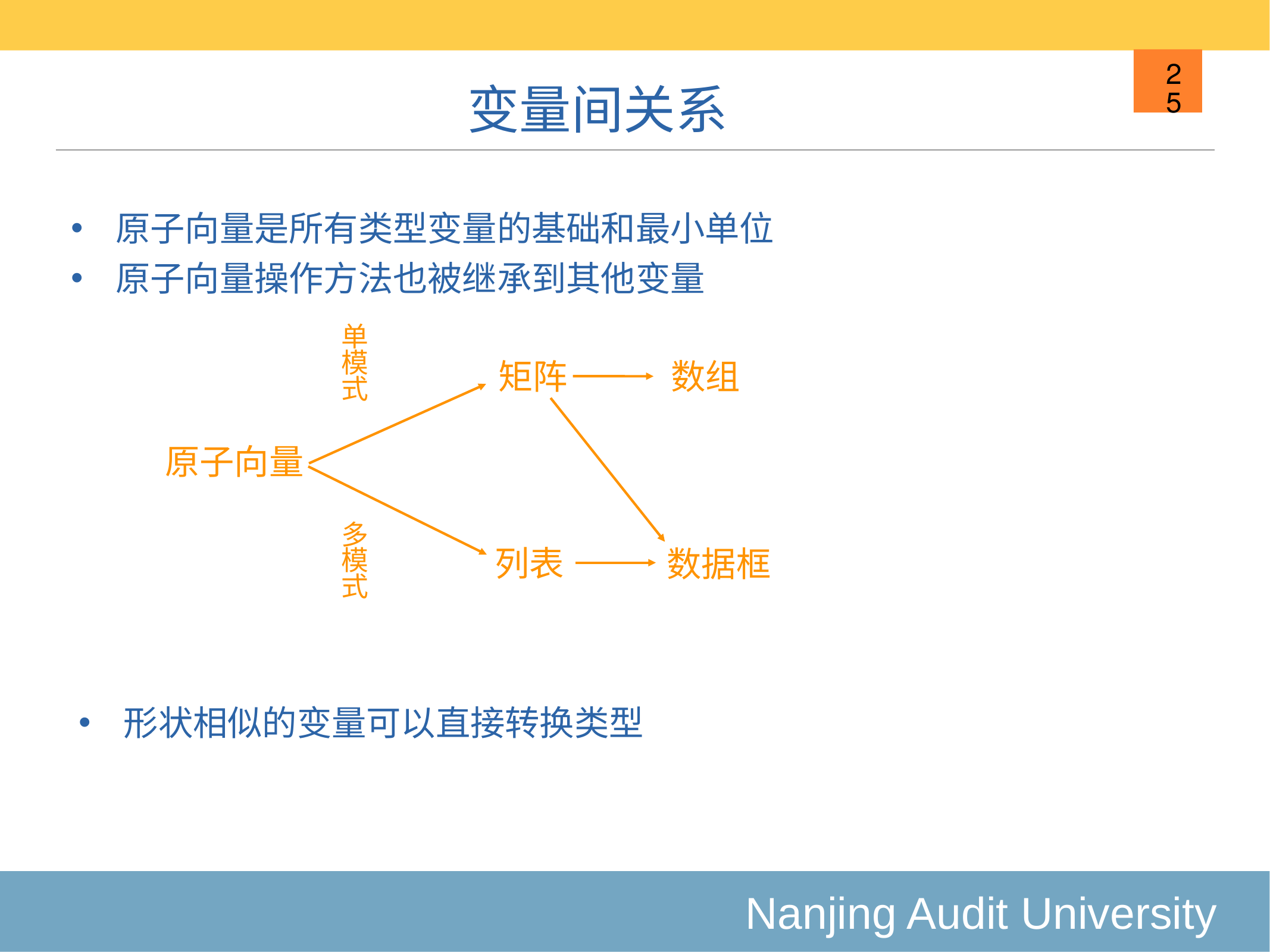

# 变量间关系
25
原子向量是所有类型变量的基础和最小单位
原子向量操作方法也被继承到其他变量
单模式
矩阵
数组

原子向量

多模式
列表
数据框

形状相似的变量可以直接转换类型